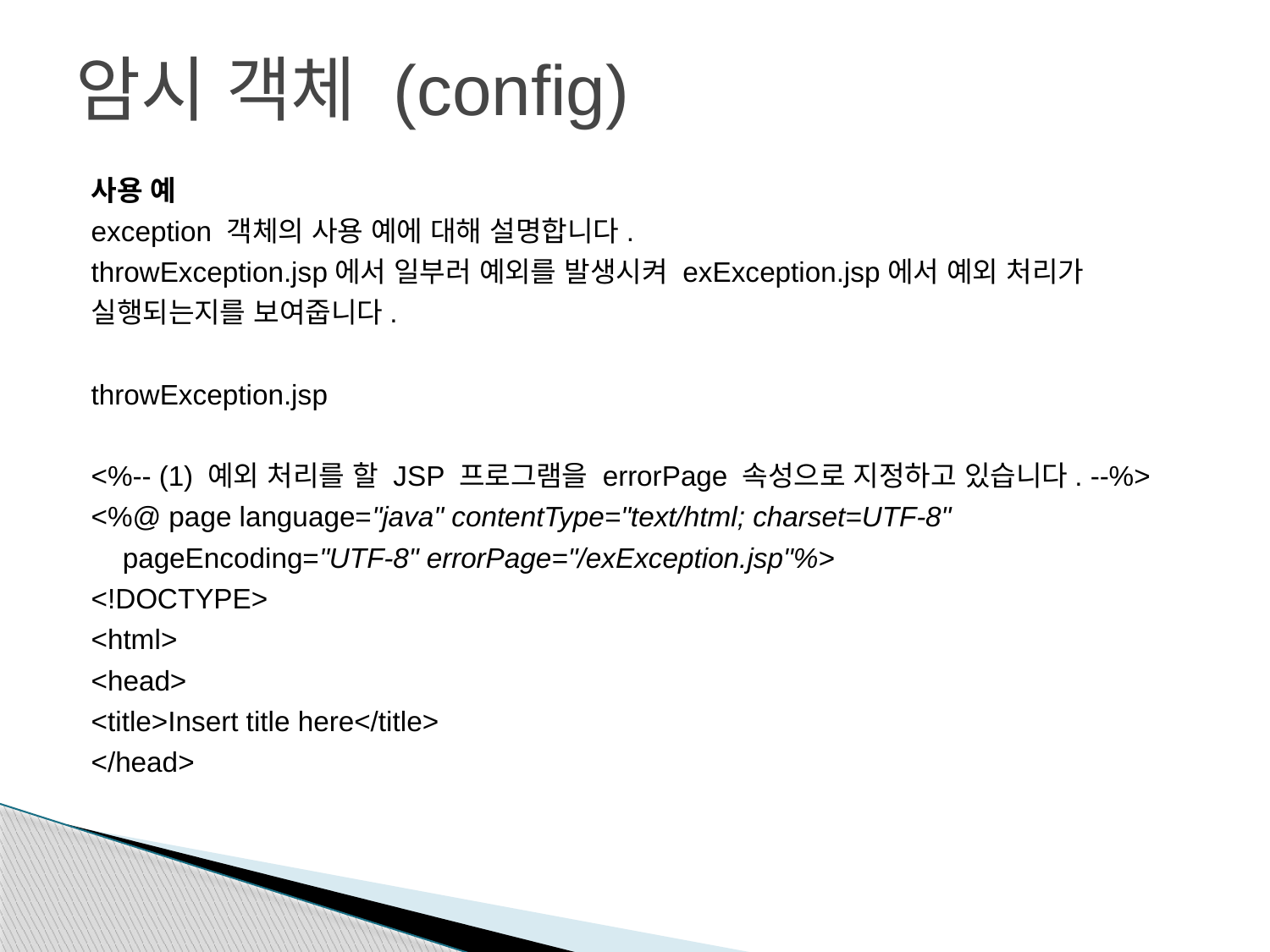

# 암시 객체 (config)
사용 예
exception 객체의 사용 예에 대해 설명합니다.
throwException.jsp에서 일부러 예외를 발생시켜 exException.jsp에서 예외 처리가
실행되는지를 보여줍니다.

throwException.jsp

<%-- (1) 예외 처리를 할 JSP 프로그램을 errorPage 속성으로 지정하고 있습니다. --%>
<%@ page language="java" contentType="text/html; charset=UTF-8"
    pageEncoding="UTF-8" errorPage="/exException.jsp"%>
<!DOCTYPE>
<html>
<head>
<title>Insert title here</title>
</head>